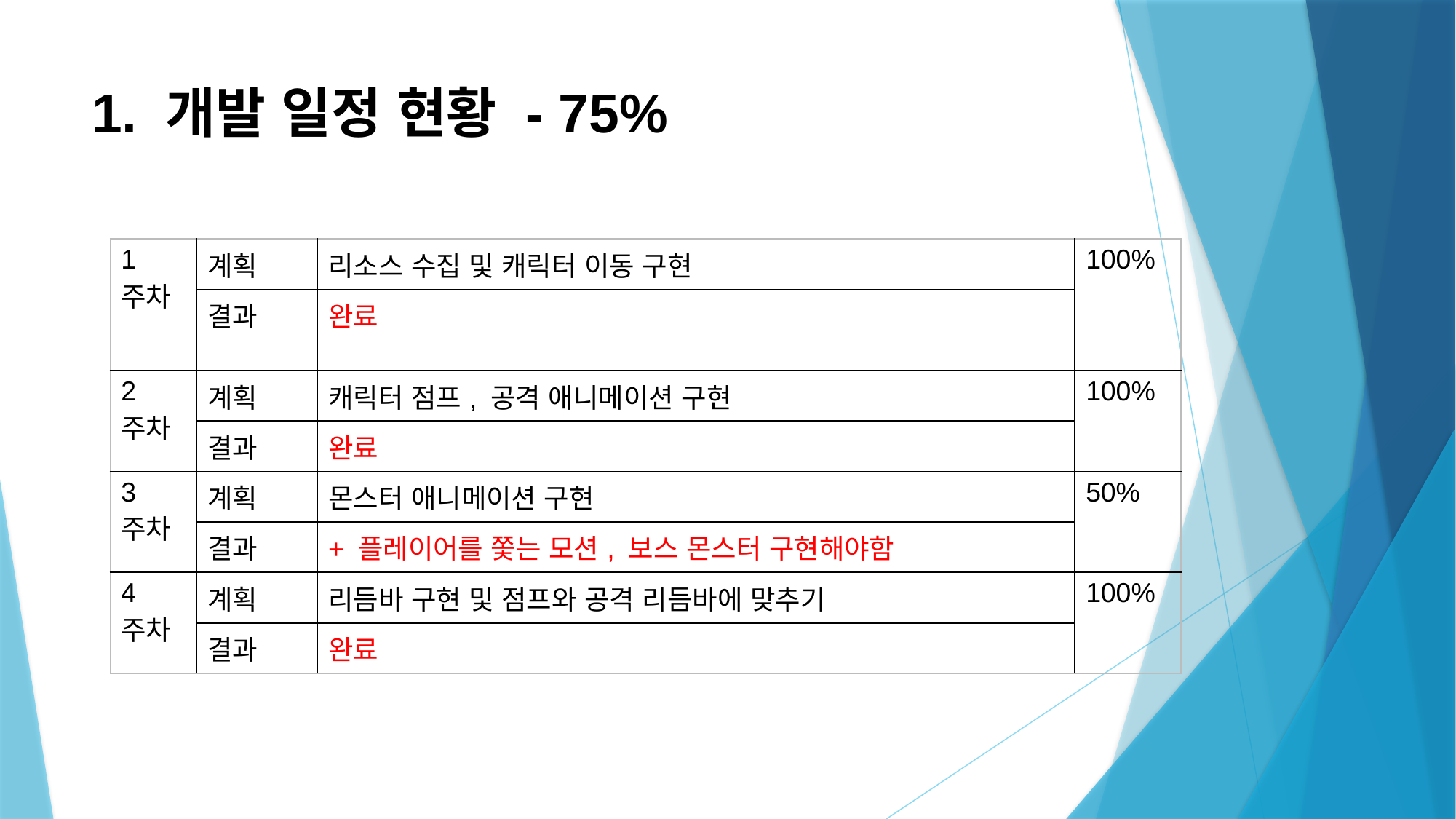

# 1. 개발 일정 현황 - 75%
| 1주차 | 계획 | 리소스 수집 및 캐릭터 이동 구현 | 100% |
| --- | --- | --- | --- |
|  | 결과 | 완료 |  |
| 2주차 | 계획 | 캐릭터 점프, 공격 애니메이션 구현 | 100% |
|  | 결과 | 완료 |  |
| 3주차 | 계획 | 몬스터 애니메이션 구현 | 50% |
|  | 결과 | + 플레이어를 쫓는 모션, 보스 몬스터 구현해야함 |  |
| 4주차 | 계획 | 리듬바 구현 및 점프와 공격 리듬바에 맞추기 | 100% |
|  | 결과 | 완료 |  |